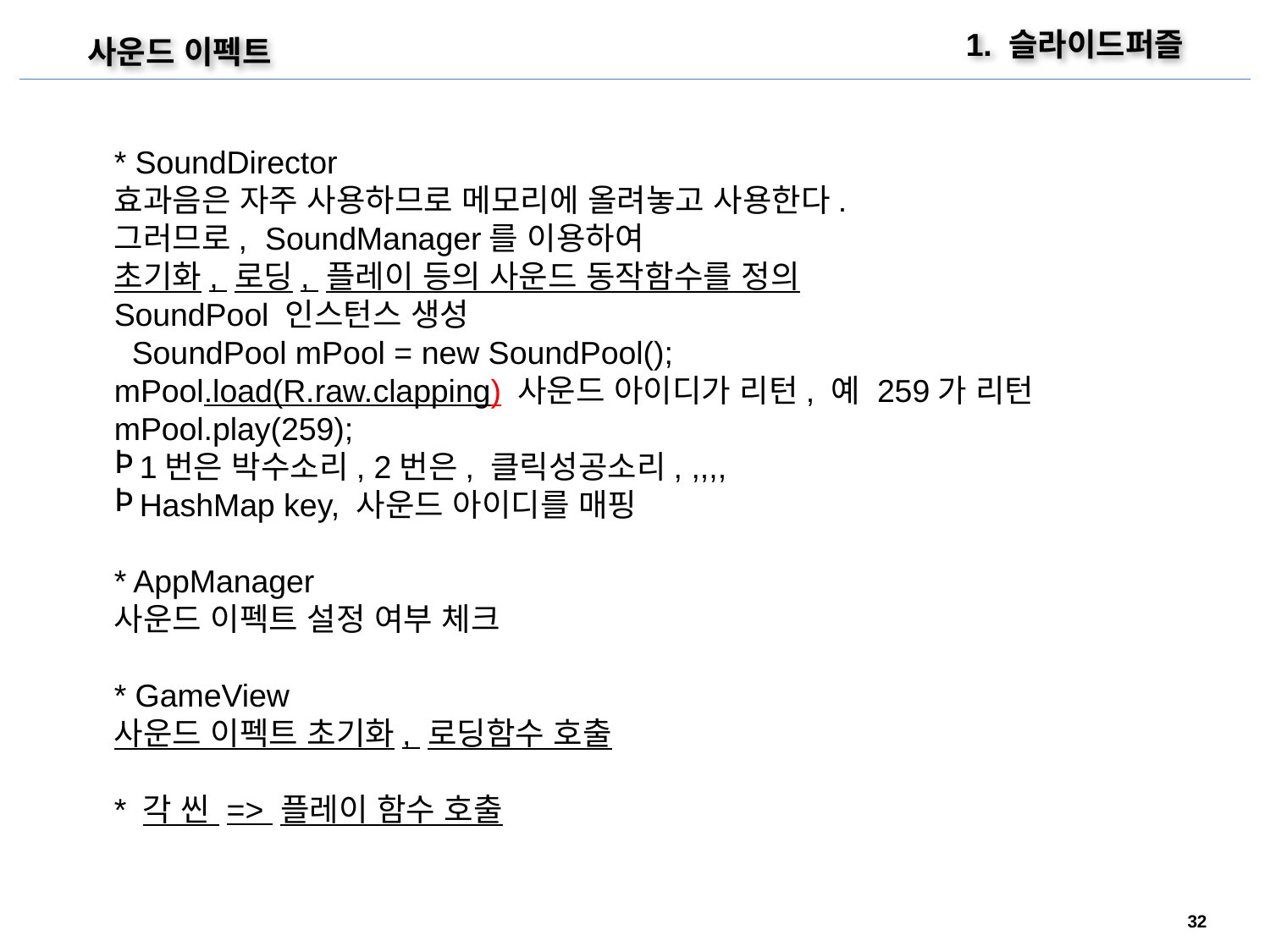

1. 슬라이드퍼즐
사운드 이펙트
* SoundDirector
효과음은 자주 사용하므로 메모리에 올려놓고 사용한다.
그러므로,  SoundManager를 이용하여
초기화, 로딩, 플레이 등의 사운드 동작함수를 정의
SoundPool 인스턴스 생성
  SoundPool mPool = new SoundPool();
mPool.load(R.raw.clapping) 사운드 아이디가 리턴, 예 259가 리턴
mPool.play(259);
1번은 박수소리, 2번은, 클릭성공소리, ,,,,
HashMap key, 사운드 아이디를 매핑

* AppManager
사운드 이펙트 설정 여부 체크

* GameView
사운드 이펙트 초기화, 로딩함수 호출

* 각 씬 => 플레이 함수 호출